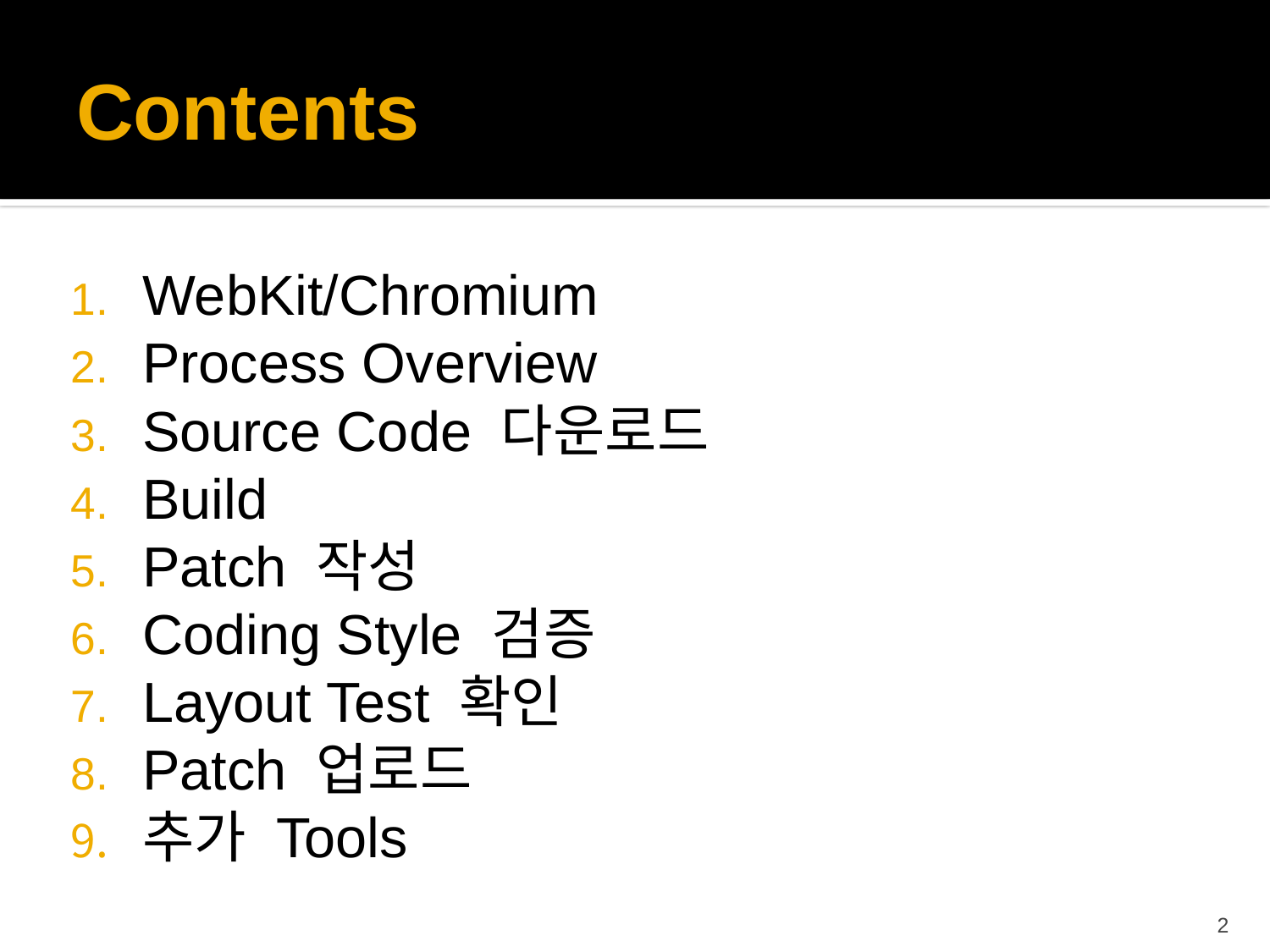

# Contents
WebKit/Chromium
Process Overview
Source Code 다운로드
Build
Patch 작성
Coding Style 검증
Layout Test 확인
Patch 업로드
추가 Tools
2